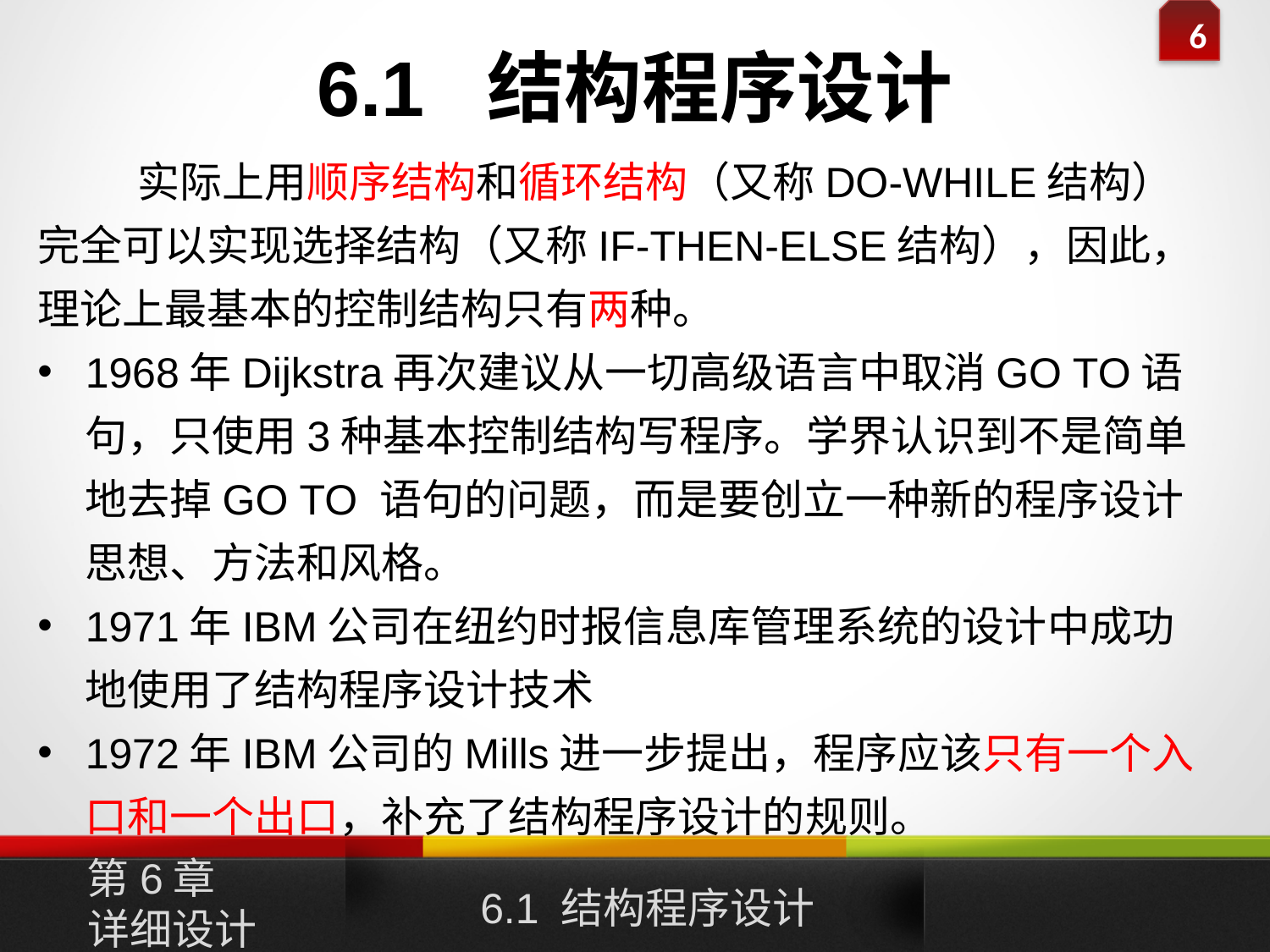

# 6.1  结构程序设计
实际上用顺序结构和循环结构（又称DO-WHILE结构）完全可以实现选择结构（又称IF-THEN-ELSE结构），因此，理论上最基本的控制结构只有两种。
1968年Dijkstra再次建议从一切高级语言中取消GO TO语句，只使用3种基本控制结构写程序。学界认识到不是简单地去掉GO TO 语句的问题，而是要创立一种新的程序设计思想、方法和风格。
1971年IBM公司在纽约时报信息库管理系统的设计中成功地使用了结构程序设计技术
1972年IBM公司的Mills进一步提出，程序应该只有一个入口和一个出口，补充了结构程序设计的规则。
第6章
详细设计
6.1 结构程序设计